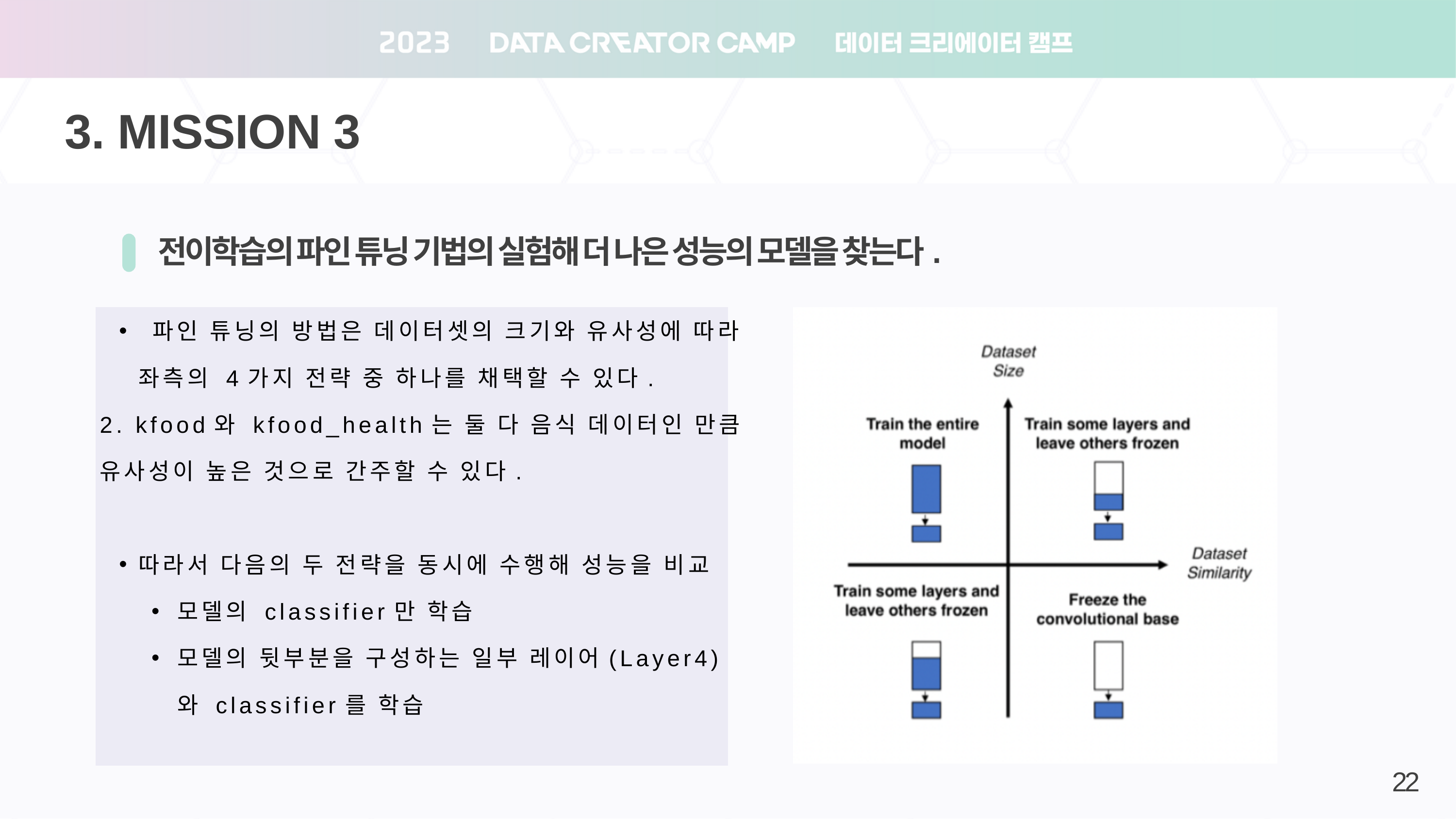

3. MISSION 3

전이학습의 파인 튜닝 기법의 실험해 더 나은 성능의 모델을 찾는다.

 파인 튜닝의 방법은 데이터셋의 크기와 유사성에 따라 좌측의 4가지 전략 중 하나를 채택할 수 있다.
2. kfood와 kfood_health는 둘 다 음식 데이터인 만큼 유사성이 높은 것으로 간주할 수 있다.

따라서 다음의 두 전략을 동시에 수행해 성능을 비교
모델의 classifier만 학습
모델의 뒷부분을 구성하는 일부 레이어(Layer4)와 classifier를 학습

22